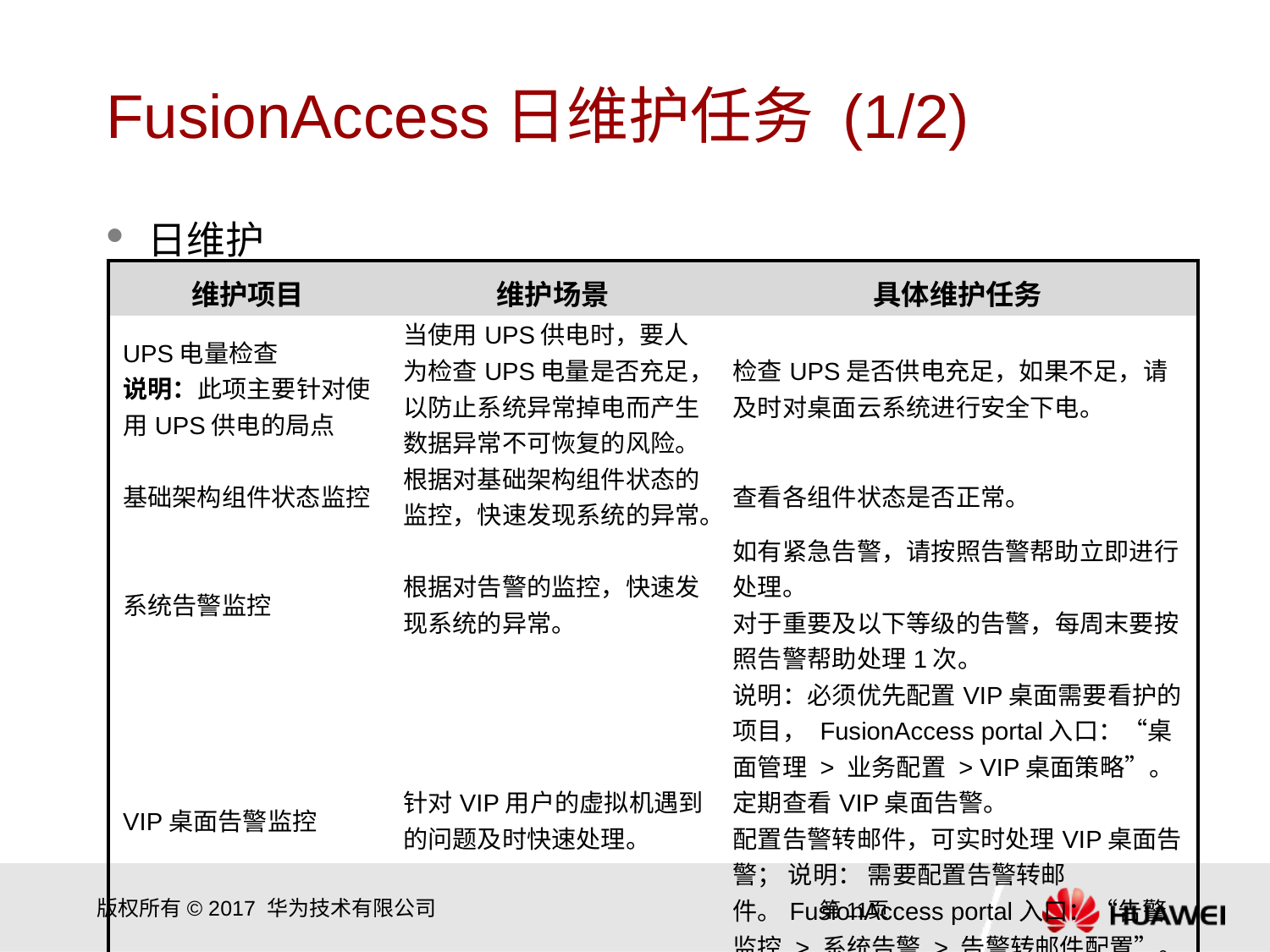

# FusionAccess日维护任务 (1/2)
日维护
| 维护项目 | 维护场景 | 具体维护任务 |
| --- | --- | --- |
| UPS电量检查 说明：此项主要针对使用UPS供电的局点 | 当使用UPS供电时，要人为检查UPS电量是否充足，以防止系统异常掉电而产生数据异常不可恢复的风险。 | 检查UPS是否供电充足，如果不足，请及时对桌面云系统进行安全下电。 |
| 基础架构组件状态监控 | 根据对基础架构组件状态的监控，快速发现系统的异常。 | 查看各组件状态是否正常。 |
| 系统告警监控 | 根据对告警的监控，快速发现系统的异常。 | 如有紧急告警，请按照告警帮助立即进行处理。 对于重要及以下等级的告警，每周末要按照告警帮助处理1次。 |
| VIP桌面告警监控 | 针对VIP用户的虚拟机遇到的问题及时快速处理。 | 说明：必须优先配置VIP桌面需要看护的项目， FusionAccess portal入口：“桌面管理 > 业务配置 > VIP桌面策略”。 定期查看VIP桌面告警。 配置告警转邮件，可实时处理VIP桌面告警； 说明： 需要配置告警转邮件。FusionAccess portal入口：“告警监控 > 系统告警 > 告警转邮件配置”。 |